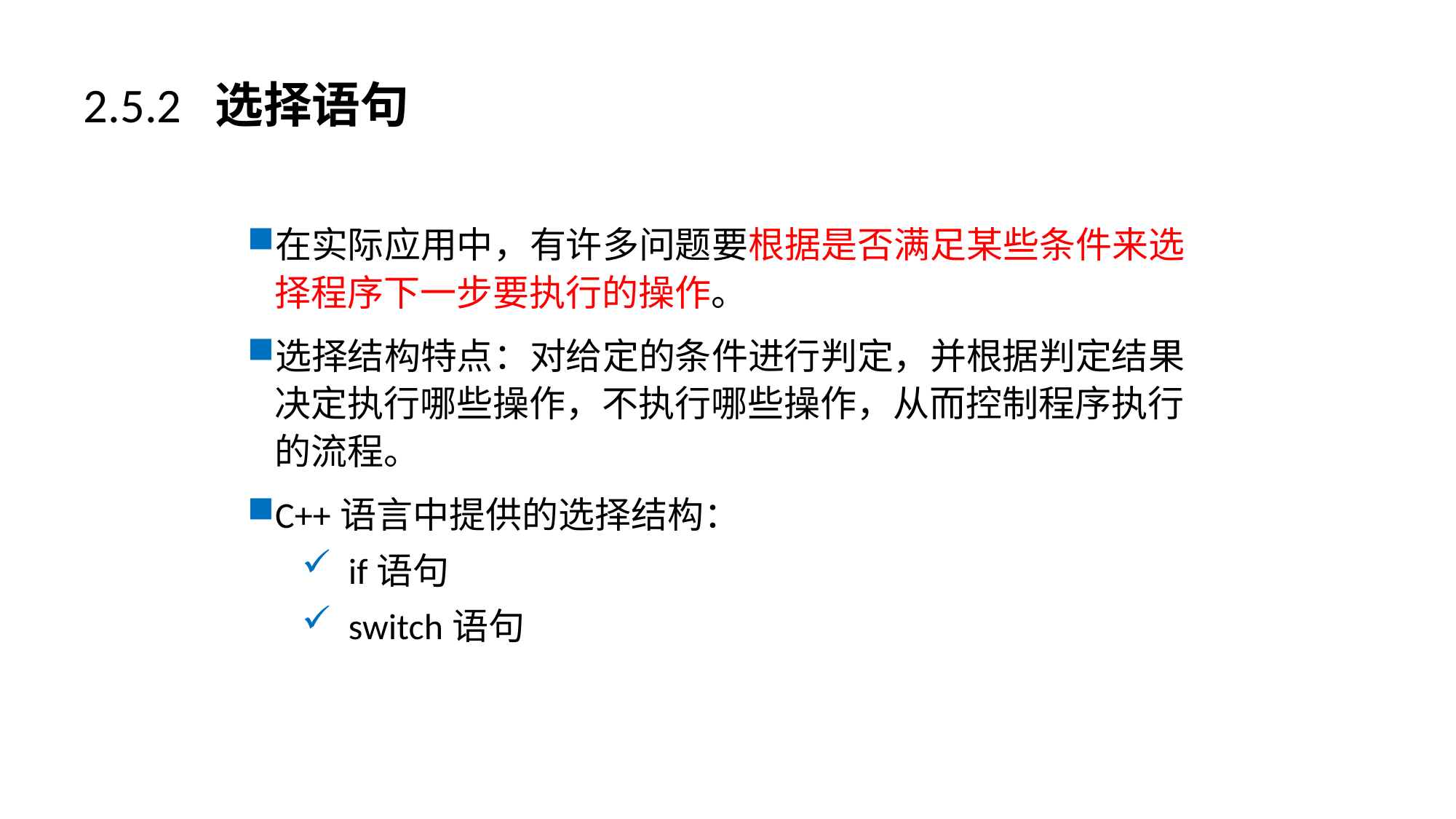

# 2.5.2  选择语句

在实际应用中，有许多问题要根据是否满足某些条件来选择程序下一步要执行的操作。
选择结构特点：对给定的条件进行判定，并根据判定结果决定执行哪些操作，不执行哪些操作，从而控制程序执行的流程。
C++语言中提供的选择结构：
  if语句
  switch语句